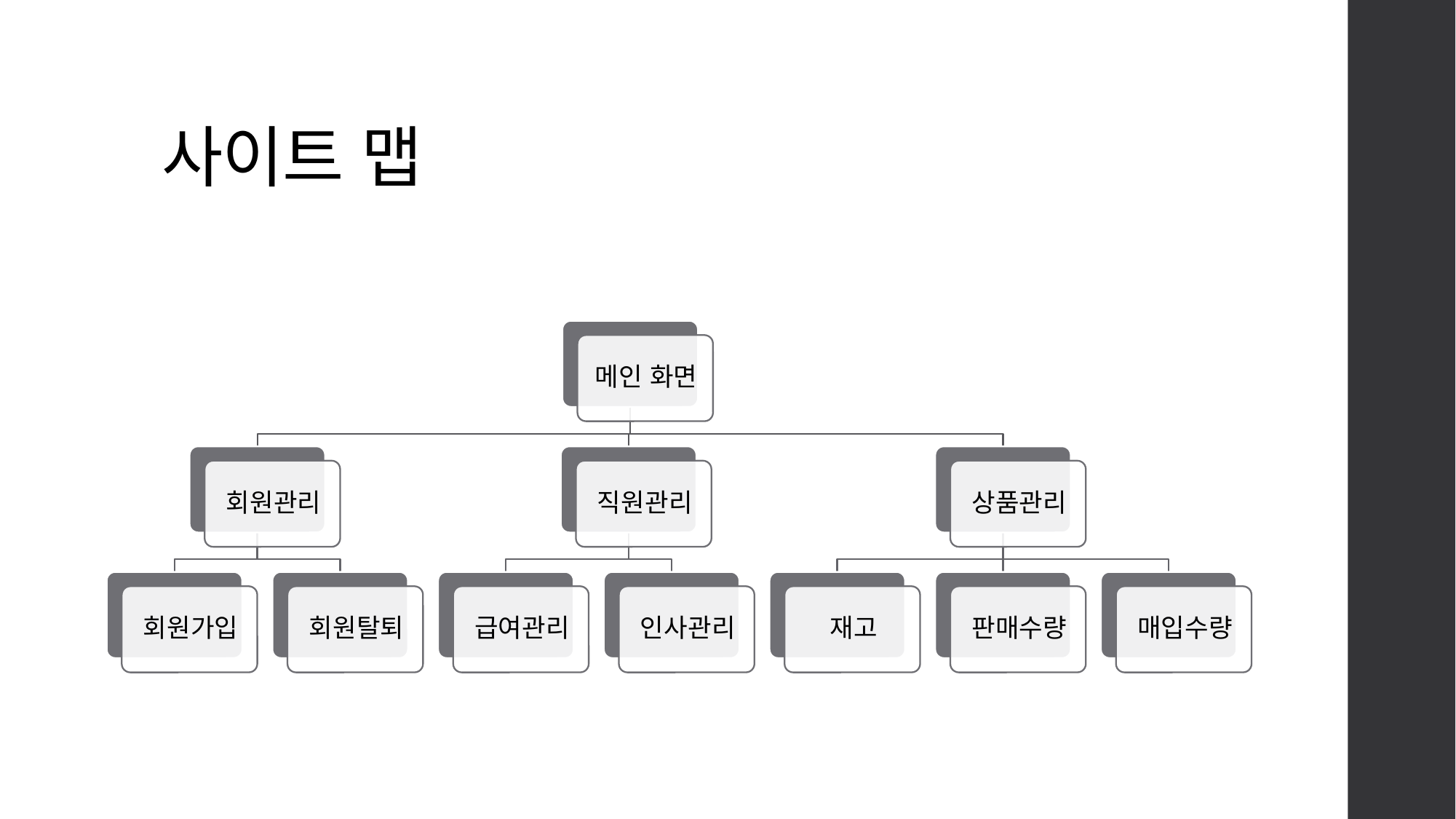

# 사이트 맵
메인 화면
회원관리
회원가입
회원탈퇴
직원관리
급여관리
인사관리
상품관리
재고
판매수량
매입수량